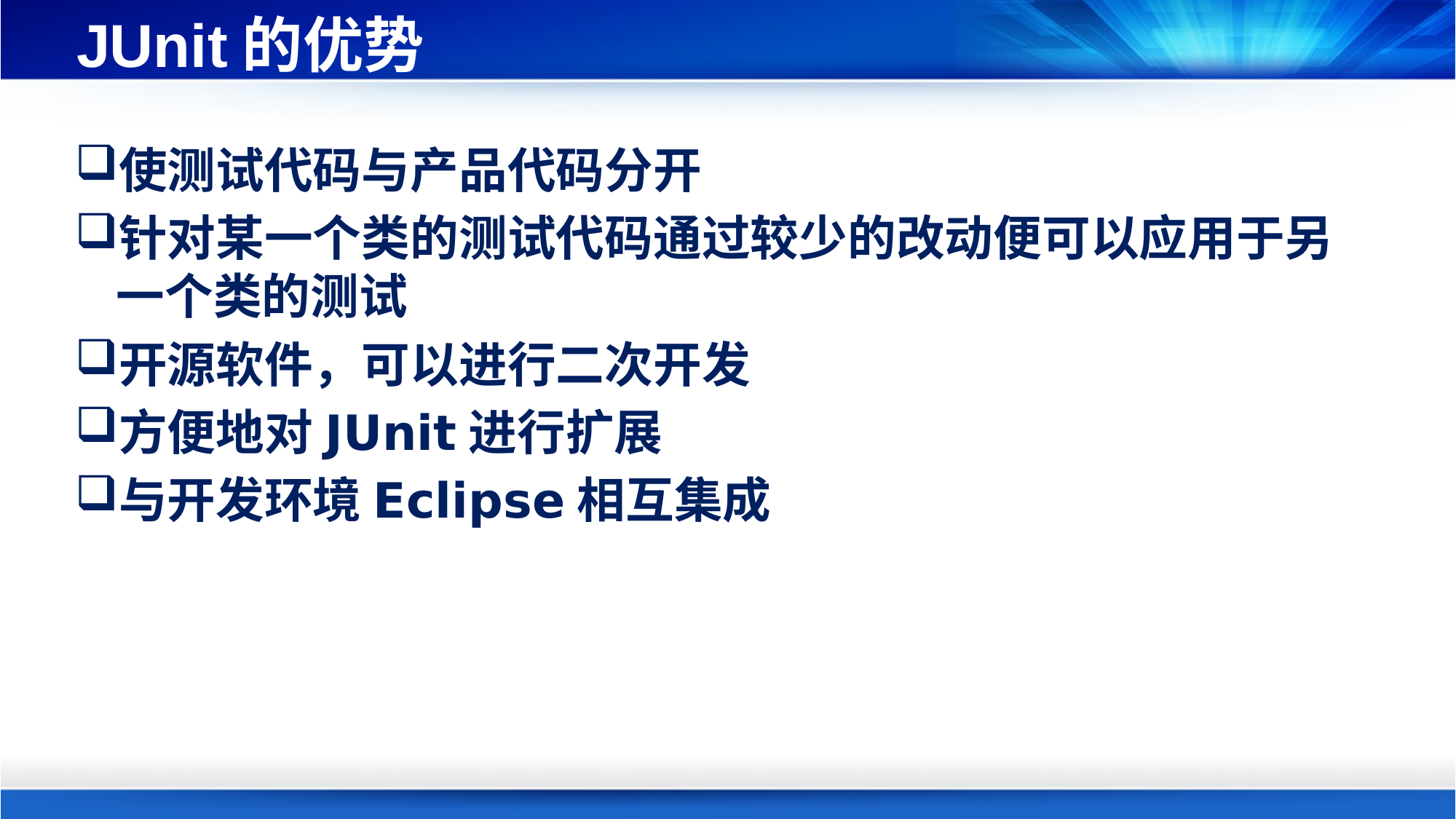

# JUnit的优势
使测试代码与产品代码分开
针对某一个类的测试代码通过较少的改动便可以应用于另一个类的测试
开源软件，可以进行二次开发
方便地对JUnit进行扩展
与开发环境Eclipse相互集成